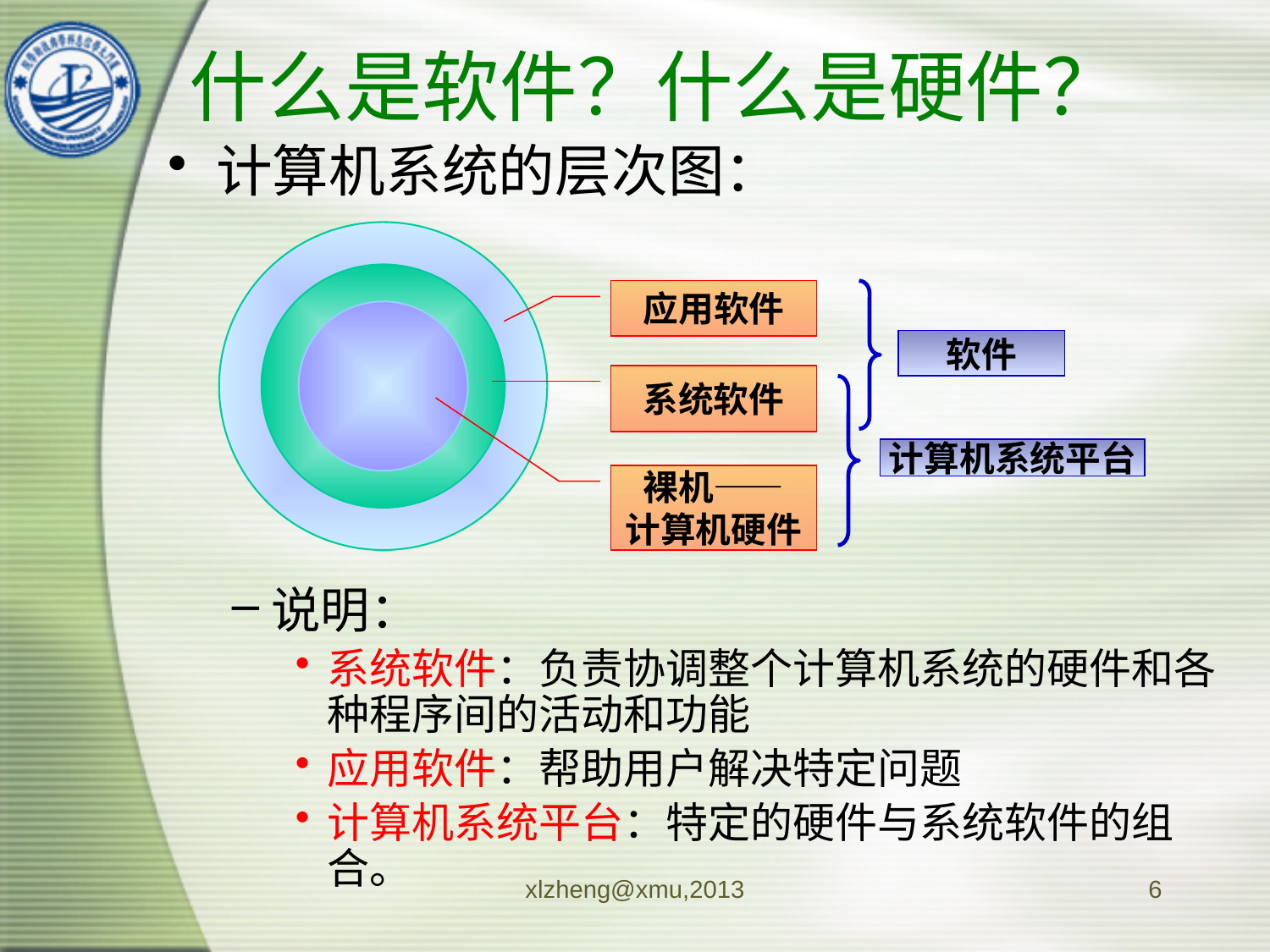

# 什么是软件？什么是硬件？
计算机系统的层次图：

说明：
系统软件：负责协调整个计算机系统的硬件和各种程序间的活动和功能
应用软件：帮助用户解决特定问题
计算机系统平台：特定的硬件与系统软件的组合。

应用软件

软件
系统软件

计算机系统平台
裸机——
计算机硬件
xlzheng@xmu,2013
6